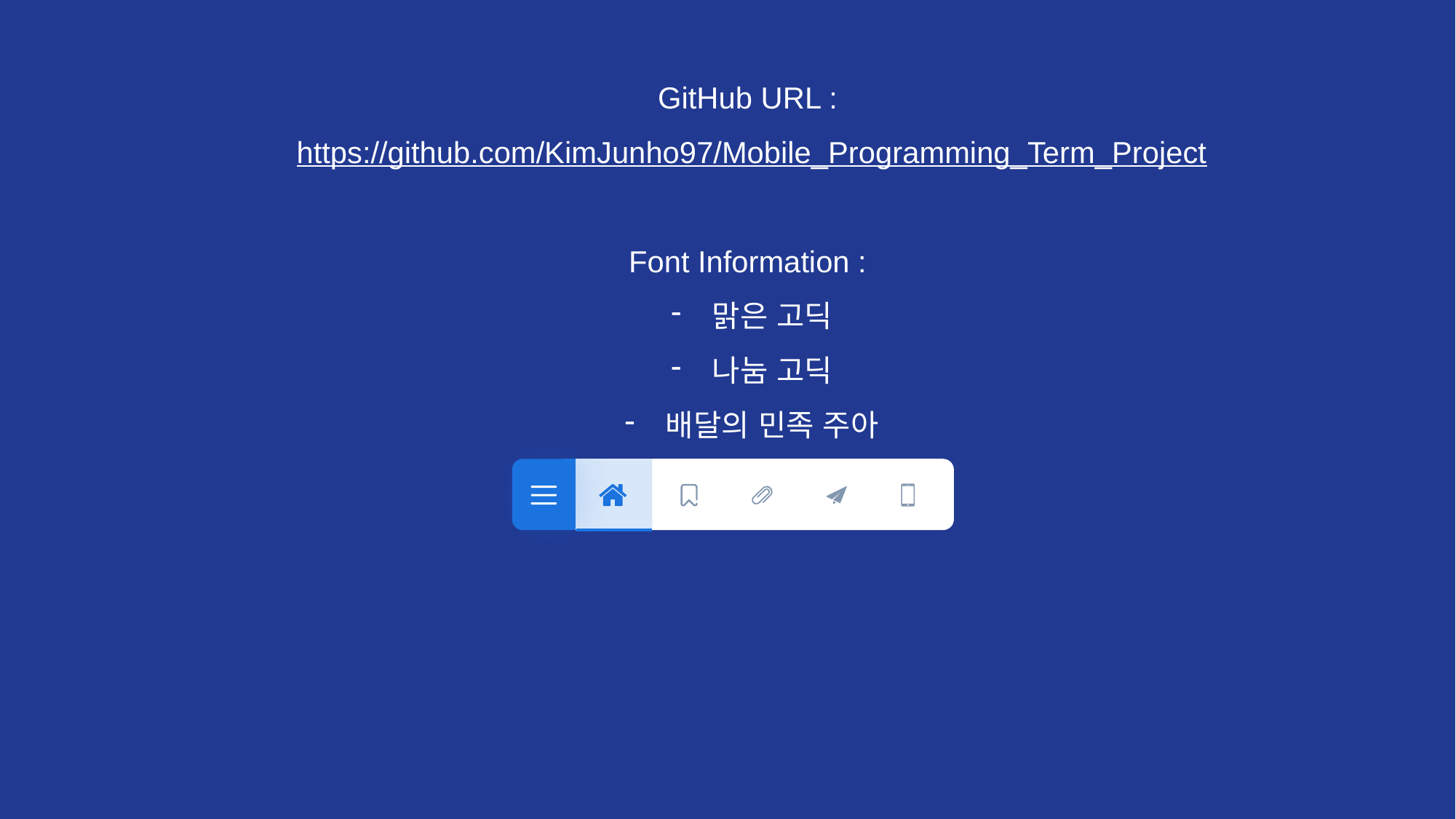

GitHub URL : https://github.com/KimJunho97/Mobile_Programming_Term_Project

Font Information :
맑은 고딕
나눔 고딕
배달의 민족 주아

|  |
| --- |